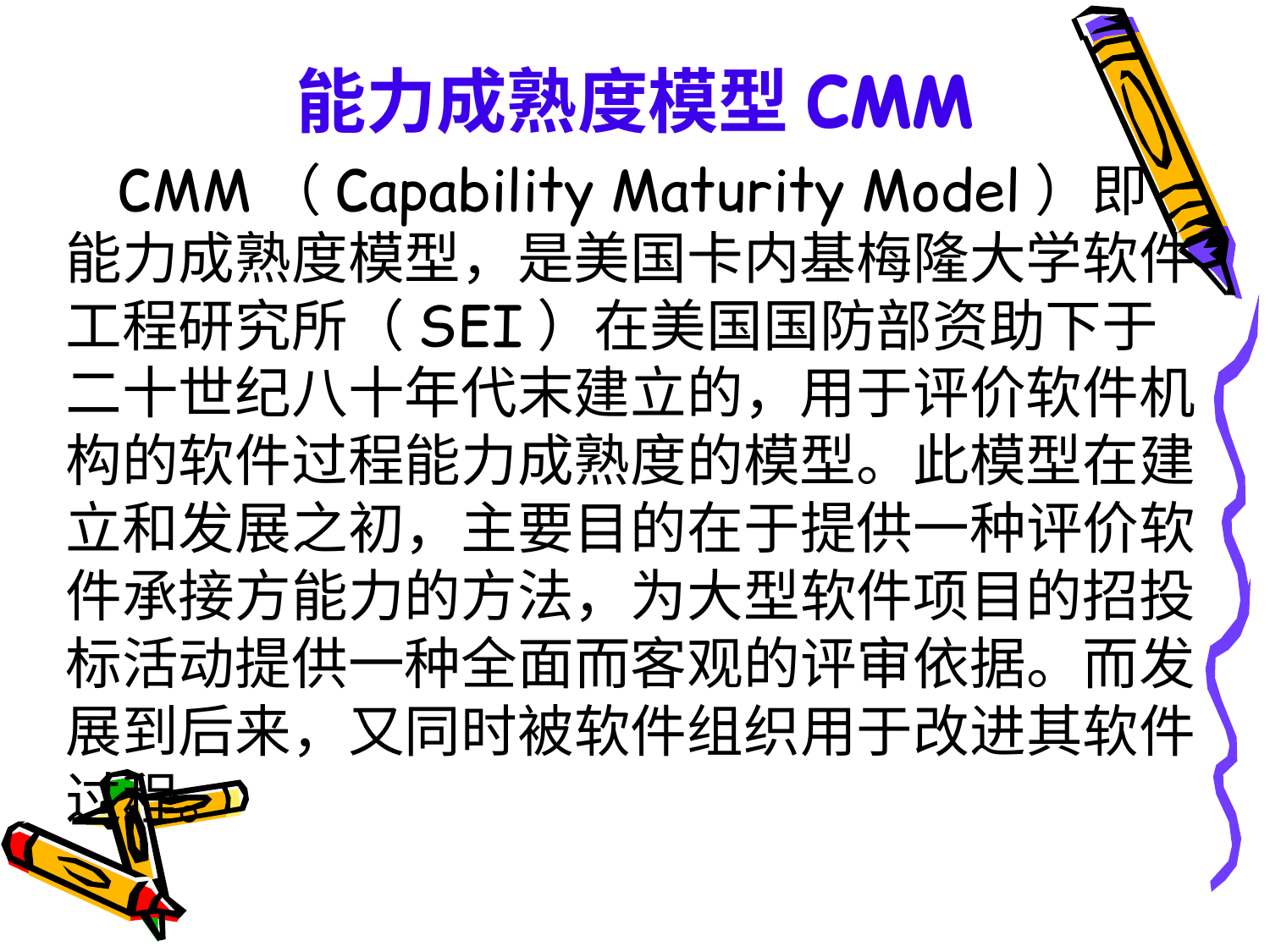

# 能力成熟度模型CMM
CMM（Capability Maturity Model）即能力成熟度模型，是美国卡内基梅隆大学软件工程研究所（SEI）在美国国防部资助下于二十世纪八十年代末建立的，用于评价软件机构的软件过程能力成熟度的模型。此模型在建立和发展之初，主要目的在于提供一种评价软件承接方能力的方法，为大型软件项目的招投标活动提供一种全面而客观的评审依据。而发展到后来，又同时被软件组织用于改进其软件过程。